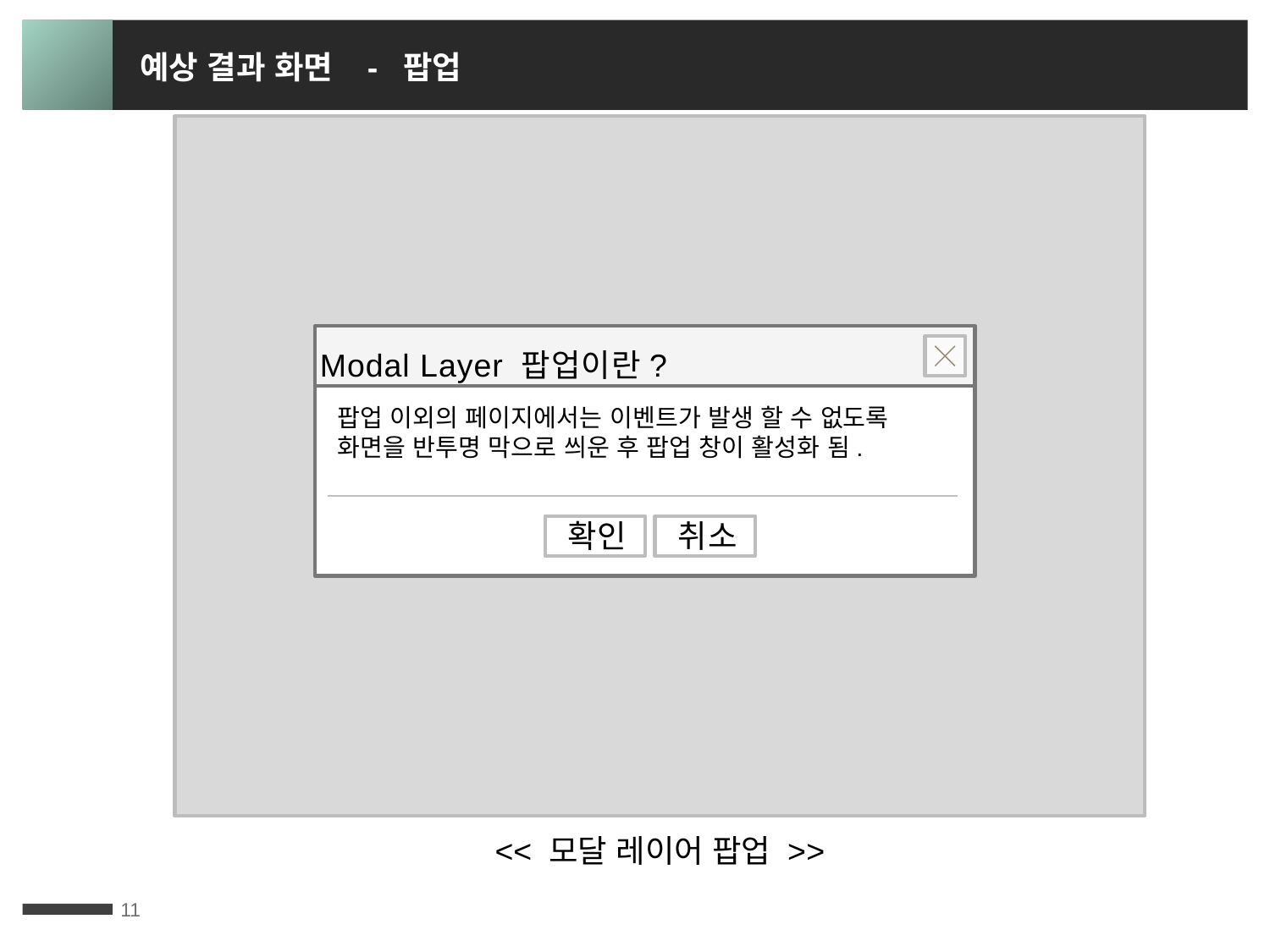

예상 결과 화면   -  팝업

Modal Layer 팝업이란?

팝업 이외의 페이지에서는 이벤트가 발생 할 수 없도록 화면을 반투명 막으로 씌운 후 팝업 창이 활성화 됨.
확인
취소
<< 모달 레이어 팝업 >>
11